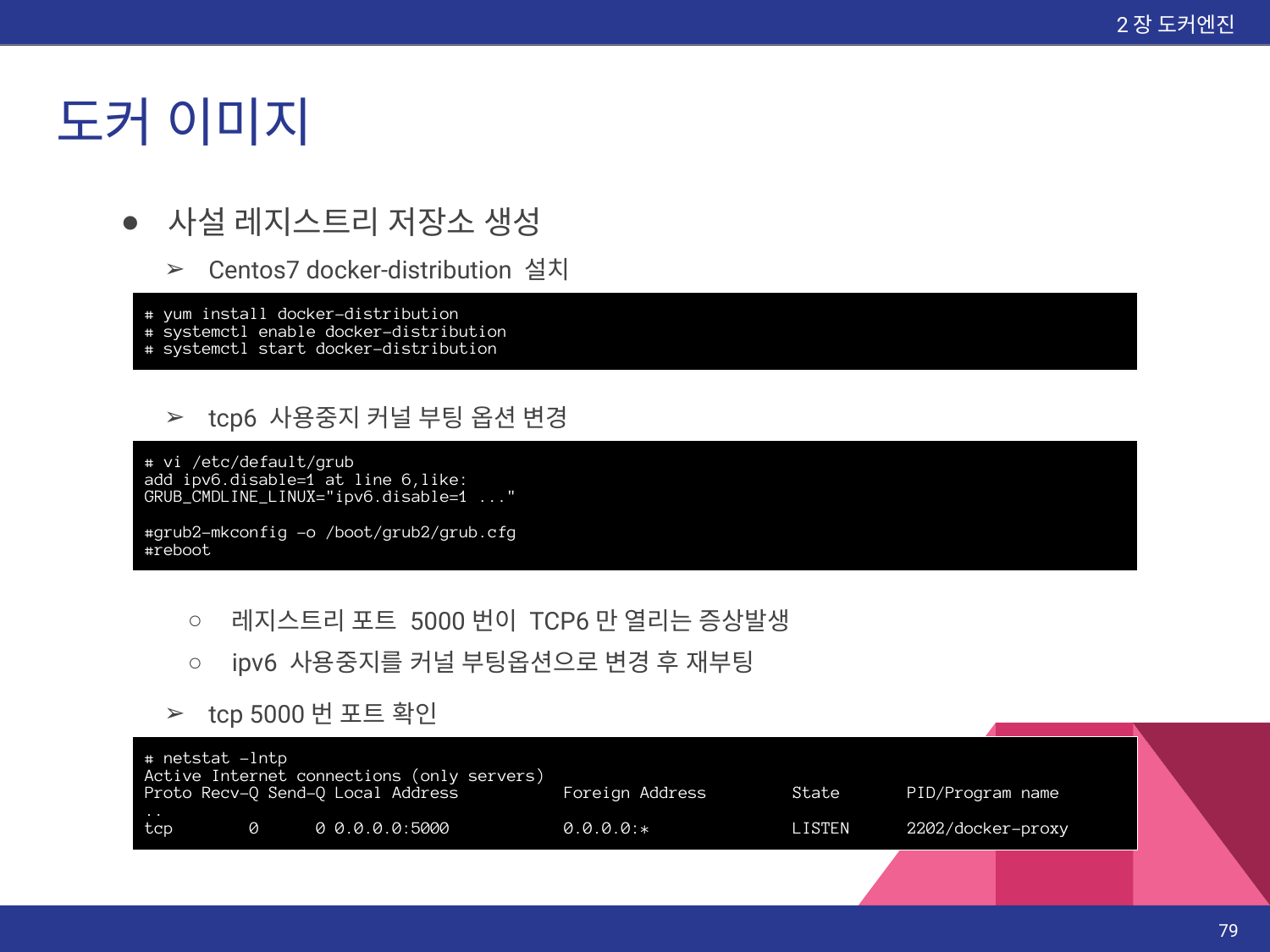

2장 도커엔진
# 도커 이미지
사설 레지스트리 저장소 생성
Centos7 docker-distribution 설치

| # yum install docker-distribution # systemctl enable docker-distribution # systemctl start docker-distribution |
| --- |
tcp6 사용중지 커널 부팅 옵션 변경

| # vi /etc/default/grub add ipv6.disable=1 at line 6,like: GRUB\_CMDLINE\_LINUX="ipv6.disable=1 ..." #grub2-mkconfig -o /boot/grub2/grub.cfg #reboot |
| --- |
레지스트리 포트 5000번이 TCP6만 열리는 증상발생
ipv6 사용중지를 커널 부팅옵션으로 변경 후 재부팅

tcp 5000번 포트 확인

| # netstat -lntp Active Internet connections (only servers) Proto Recv-Q Send-Q Local Address Foreign Address State PID/Program name .. tcp 0 0 0.0.0.0:5000 0.0.0.0:\* LISTEN 2202/docker-proxy |
| --- |
79